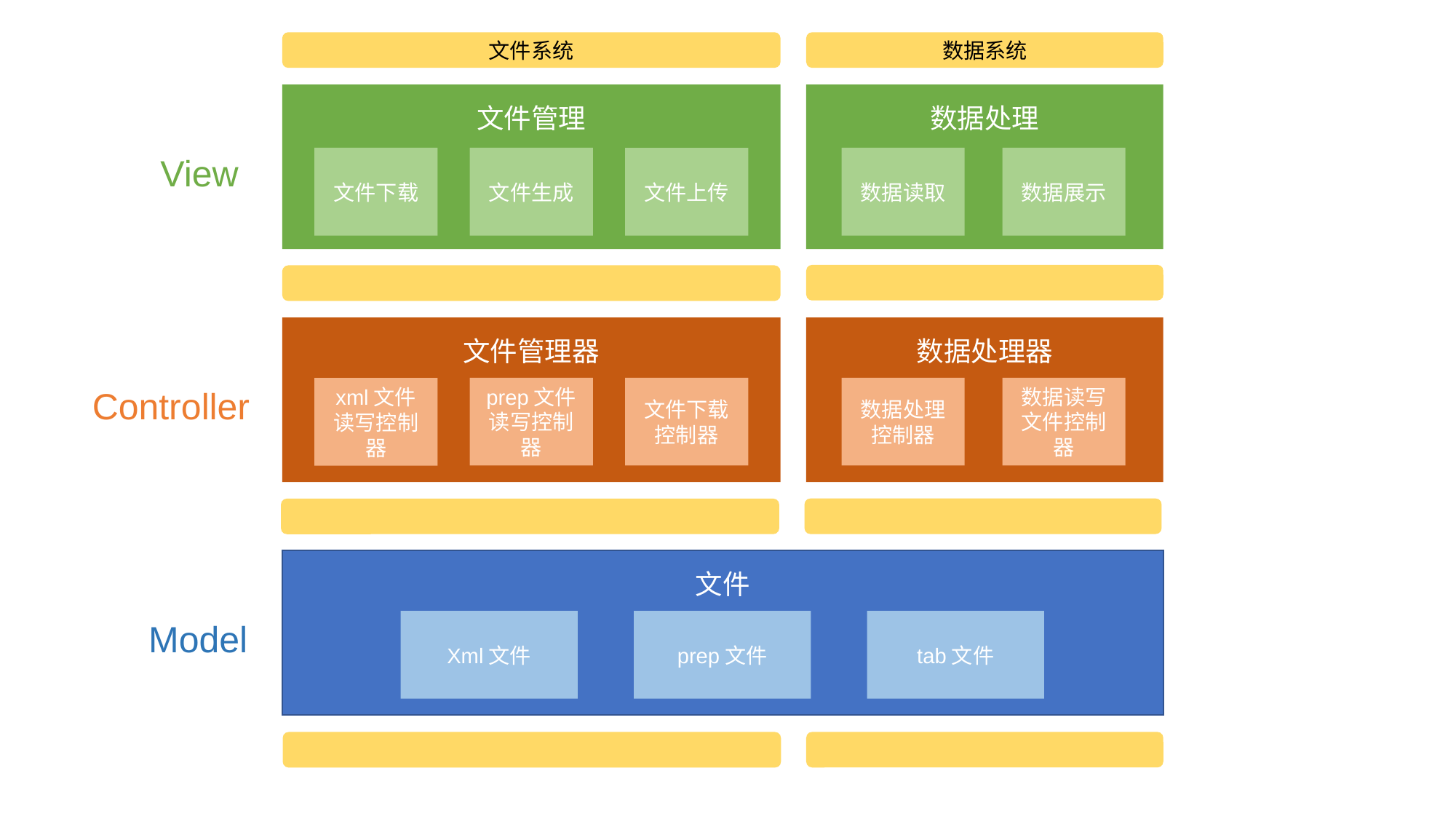

文件系统
数据系统
文件管理

数据处理

View
文件下载
文件生成
数据读取
数据展示
文件上传

文件管理器

数据处理器

Controller
prep文件读写控制器
文件下载控制器
数据处理控制器
数据读写文件控制器
xml文件读写控制器

文件

Model
Xml文件
prep文件
tab文件